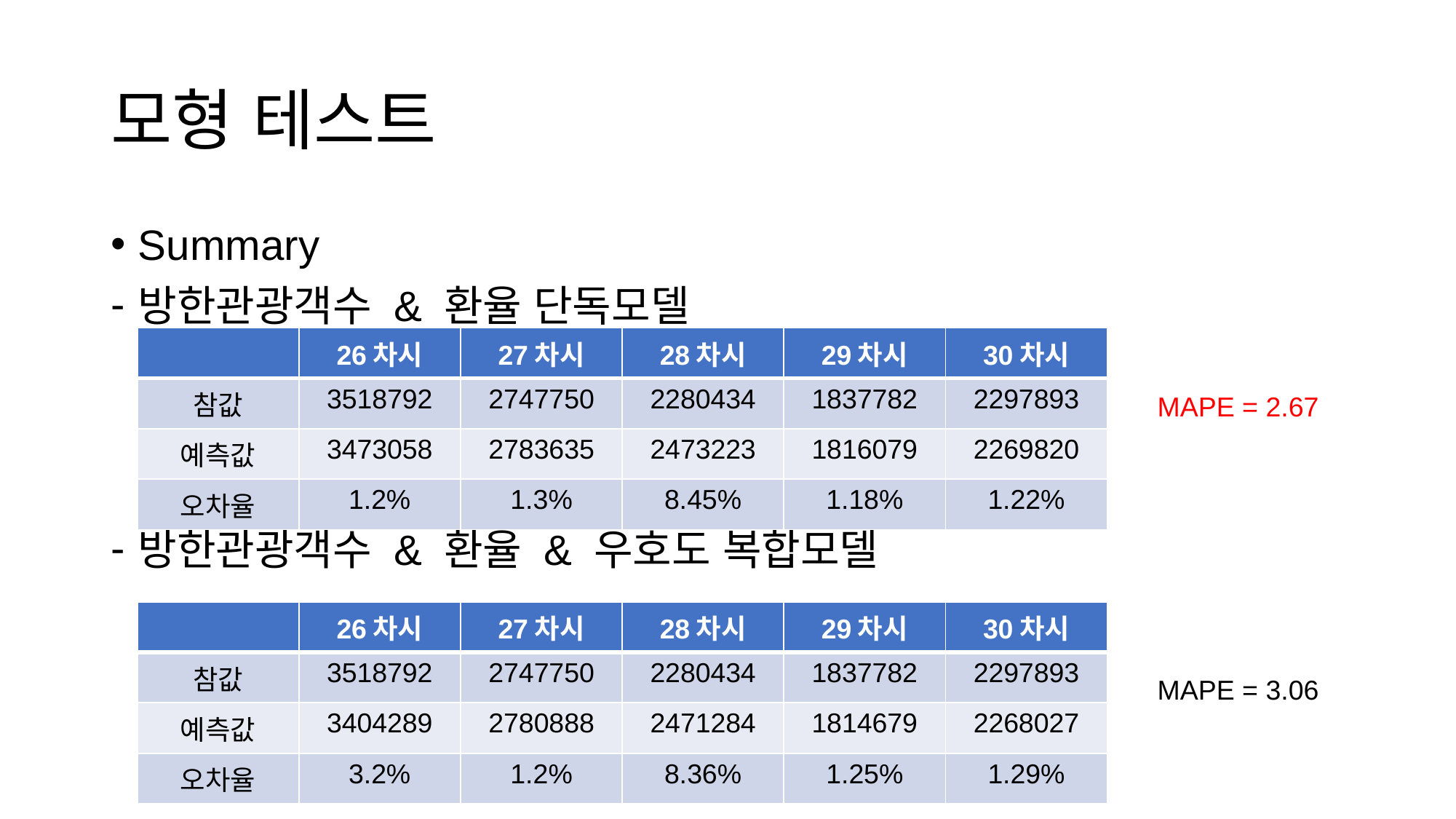

# 모형 테스트
Summary
방한관광객수 & 환율 단독모델

방한관광객수 & 환율 & 우호도 복합모델
|  | 26차시 | 27차시 | 28차시 | 29차시 | 30차시 |
| --- | --- | --- | --- | --- | --- |
| 참값 | 3518792 | 2747750 | 2280434 | 1837782 | 2297893 |
| 예측값 | 3473058 | 2783635 | 2473223 | 1816079 | 2269820 |
| 오차율 | 1.2% | 1.3% | 8.45% | 1.18% | 1.22% |
MAPE = 2.67
|  | 26차시 | 27차시 | 28차시 | 29차시 | 30차시 |
| --- | --- | --- | --- | --- | --- |
| 참값 | 3518792 | 2747750 | 2280434 | 1837782 | 2297893 |
| 예측값 | 3404289 | 2780888 | 2471284 | 1814679 | 2268027 |
| 오차율 | 3.2% | 1.2% | 8.36% | 1.25% | 1.29% |
MAPE = 3.06